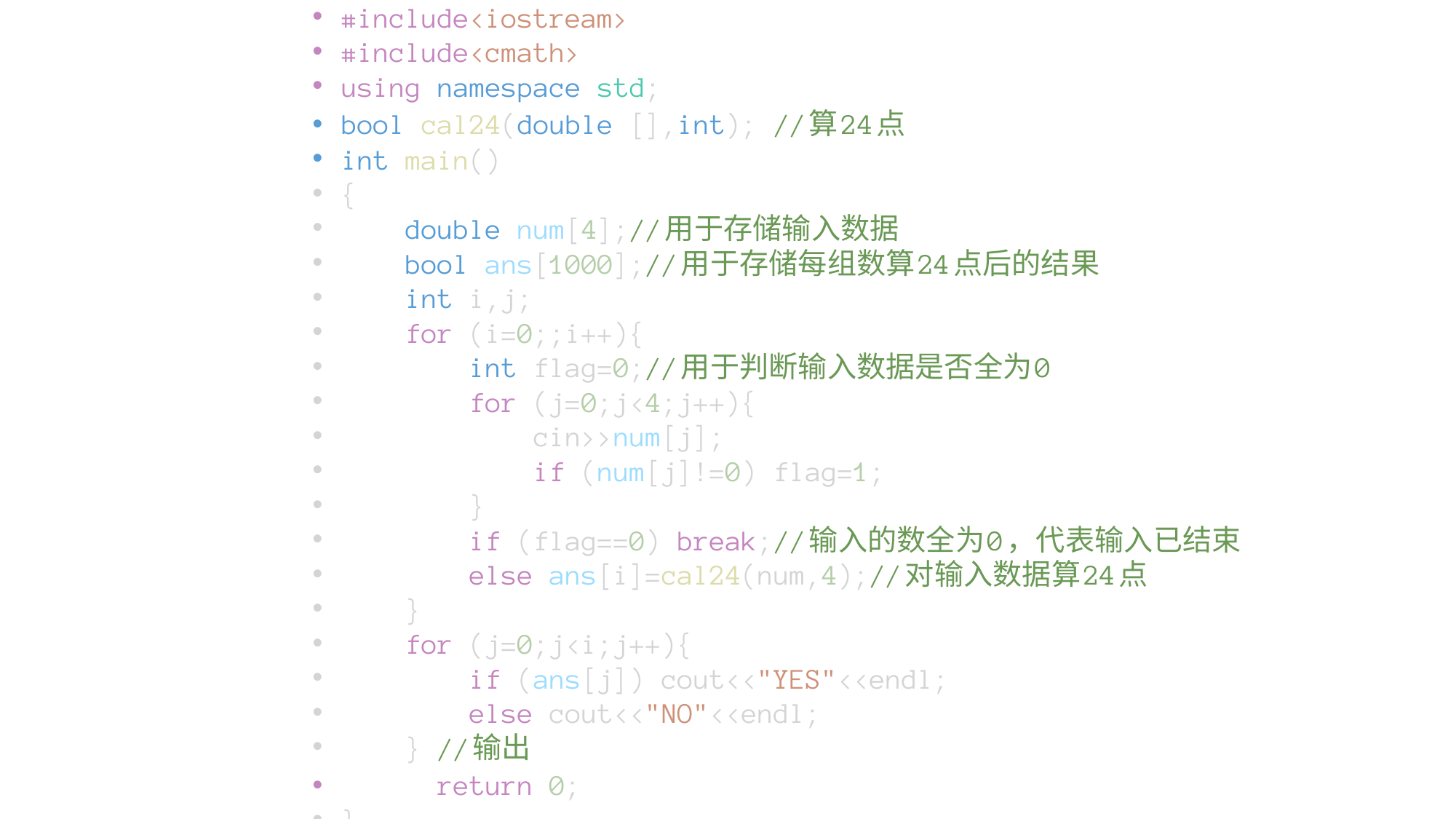

#include<iostream>
#include<cmath>
using namespace std;
bool cal24(double [],int); //算24点
int main()
{
    double num[4];//用于存储输入数据
    bool ans[1000];//用于存储每组数算24点后的结果
    int i,j;
    for (i=0;;i++){
        int flag=0;//用于判断输入数据是否全为0
        for (j=0;j<4;j++){
            cin>>num[j];
            if (num[j]!=0) flag=1;
        }
        if (flag==0) break;//输入的数全为0，代表输入已结束
        else ans[i]=cal24(num,4);//对输入数据算24点
    }
    for (j=0;j<i;j++){
        if (ans[j]) cout<<"YES"<<endl;
        else cout<<"NO"<<endl;
    } //输出
      return 0;
}